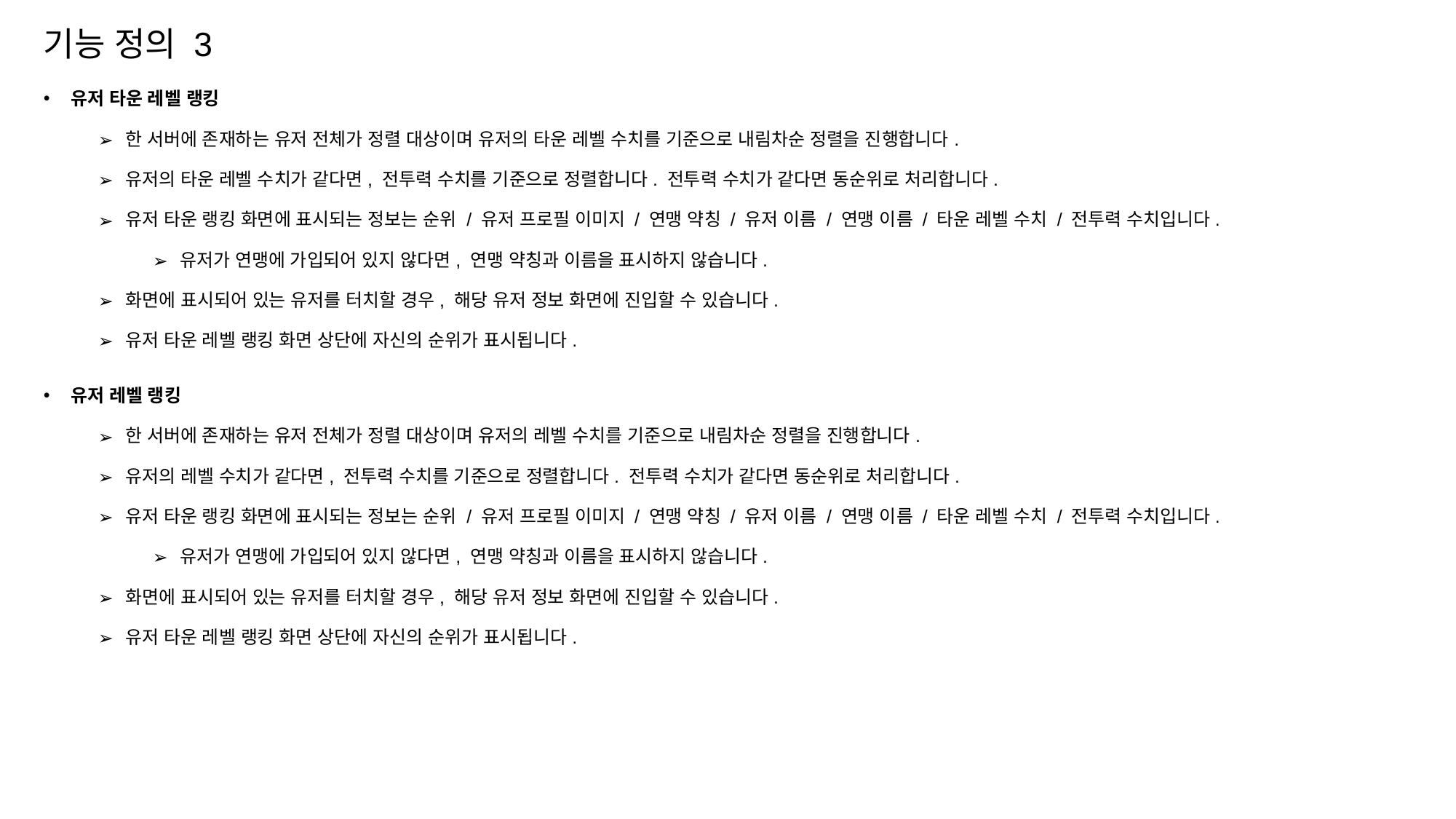

기능 정의 3
유저 타운 레벨 랭킹
한 서버에 존재하는 유저 전체가 정렬 대상이며 유저의 타운 레벨 수치를 기준으로 내림차순 정렬을 진행합니다.
유저의 타운 레벨 수치가 같다면, 전투력 수치를 기준으로 정렬합니다. 전투력 수치가 같다면 동순위로 처리합니다.
유저 타운 랭킹 화면에 표시되는 정보는 순위 / 유저 프로필 이미지 / 연맹 약칭 / 유저 이름 / 연맹 이름 / 타운 레벨 수치 / 전투력 수치입니다.
유저가 연맹에 가입되어 있지 않다면, 연맹 약칭과 이름을 표시하지 않습니다.
화면에 표시되어 있는 유저를 터치할 경우, 해당 유저 정보 화면에 진입할 수 있습니다.
유저 타운 레벨 랭킹 화면 상단에 자신의 순위가 표시됩니다.
유저 레벨 랭킹
한 서버에 존재하는 유저 전체가 정렬 대상이며 유저의 레벨 수치를 기준으로 내림차순 정렬을 진행합니다.
유저의 레벨 수치가 같다면, 전투력 수치를 기준으로 정렬합니다. 전투력 수치가 같다면 동순위로 처리합니다.
유저 타운 랭킹 화면에 표시되는 정보는 순위 / 유저 프로필 이미지 / 연맹 약칭 / 유저 이름 / 연맹 이름 / 타운 레벨 수치 / 전투력 수치입니다.
유저가 연맹에 가입되어 있지 않다면, 연맹 약칭과 이름을 표시하지 않습니다.
화면에 표시되어 있는 유저를 터치할 경우, 해당 유저 정보 화면에 진입할 수 있습니다.
유저 타운 레벨 랭킹 화면 상단에 자신의 순위가 표시됩니다.